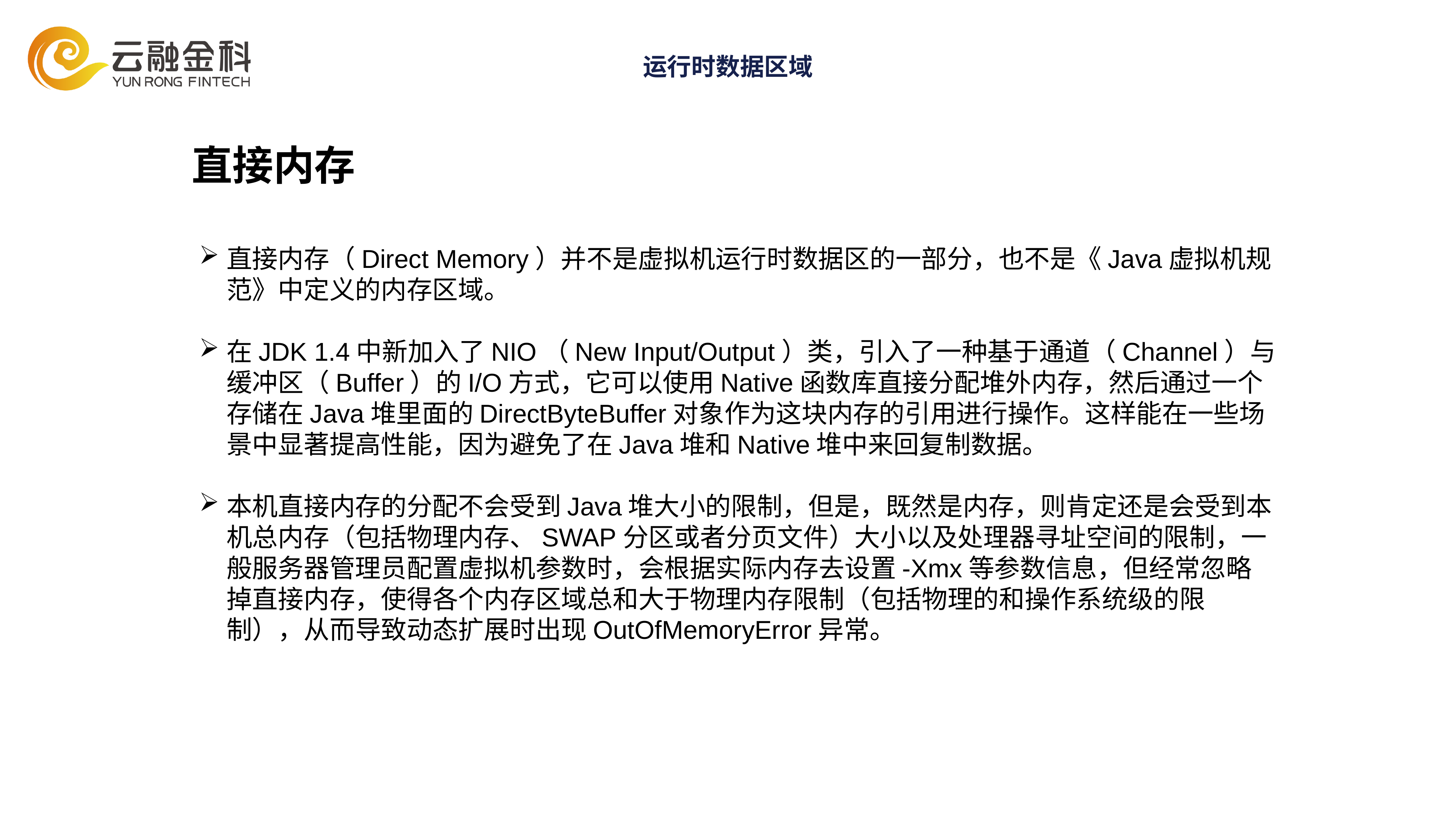

# 运行时数据区域
直接内存
直接内存（Direct Memory）并不是虚拟机运行时数据区的一部分，也不是《Java虚拟机规范》中定义的内存区域。

在JDK 1.4中新加入了NIO（New Input/Output）类，引入了一种基于通道（Channel）与缓冲区（Buffer）的I/O方式，它可以使用Native函数库直接分配堆外内存，然后通过一个存储在Java堆里面的DirectByteBuffer对象作为这块内存的引用进行操作。这样能在一些场景中显著提高性能，因为避免了在Java堆和Native堆中来回复制数据。

本机直接内存的分配不会受到Java堆大小的限制，但是，既然是内存，则肯定还是会受到本机总内存（包括物理内存、SWAP分区或者分页文件）大小以及处理器寻址空间的限制，一般服务器管理员配置虚拟机参数时，会根据实际内存去设置-Xmx等参数信息，但经常忽略掉直接内存，使得各个内存区域总和大于物理内存限制（包括物理的和操作系统级的限制），从而导致动态扩展时出现OutOfMemoryError异常。